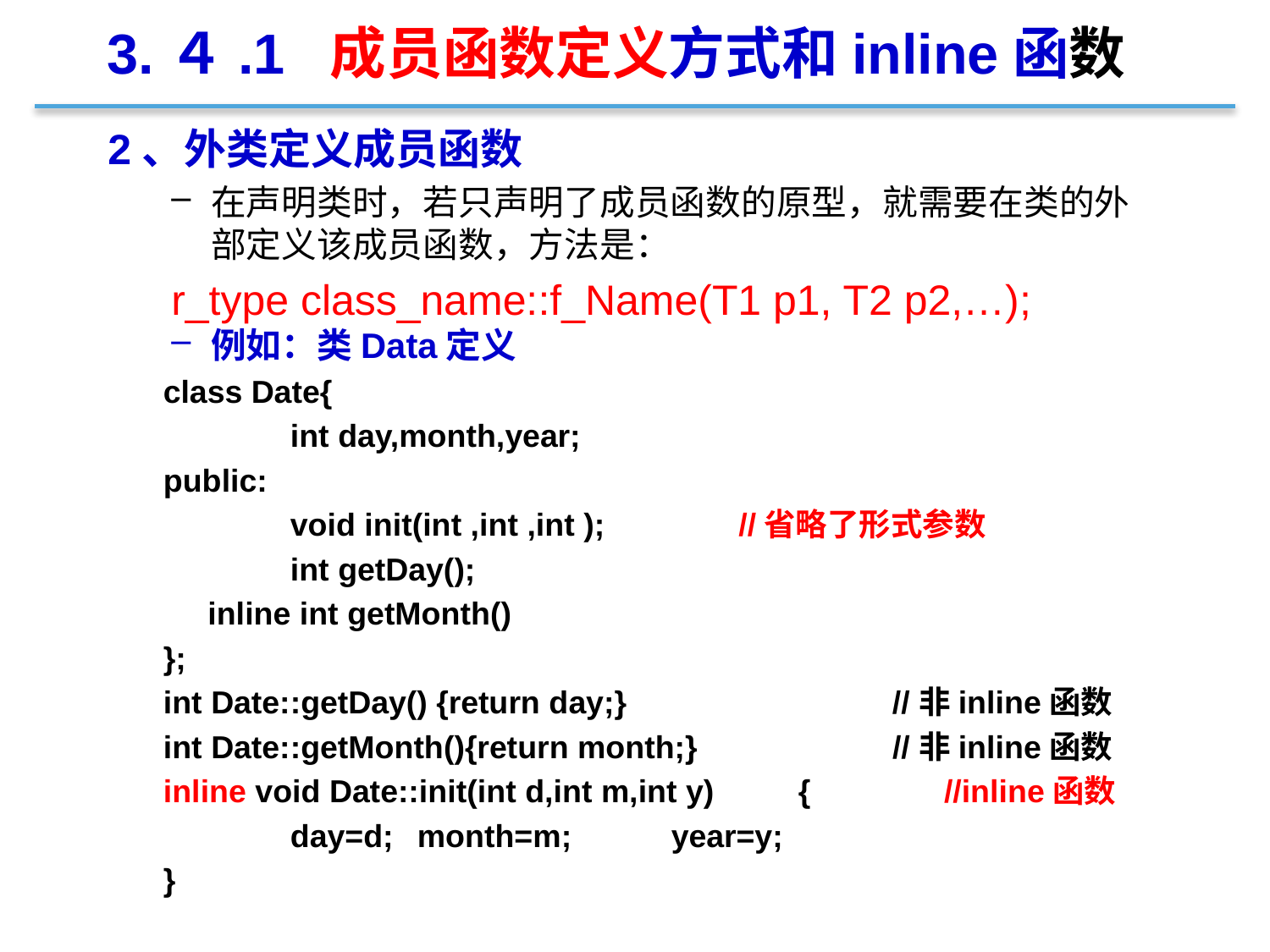

3.４.1  成员函数定义方式和inline函数
2、外类定义成员函数
在声明类时，若只声明了成员函数的原型，就需要在类的外部定义该成员函数，方法是：
r_type class_name::f_Name(T1 p1, T2 p2,…);
例如：类Data定义
class Date{
	int day,month,year;
public:
	void init(int ,int ,int );               //省略了形式参数
	int getDay();
     inline int getMonth()
};
int Date::getDay() {return day;}                              //非inline函数
int Date::getMonth(){return month;}                      //非inline函数
inline void Date::init(int d,int m,int y)	{               //inline函数
	day=d;	month=m;	year=y;
}